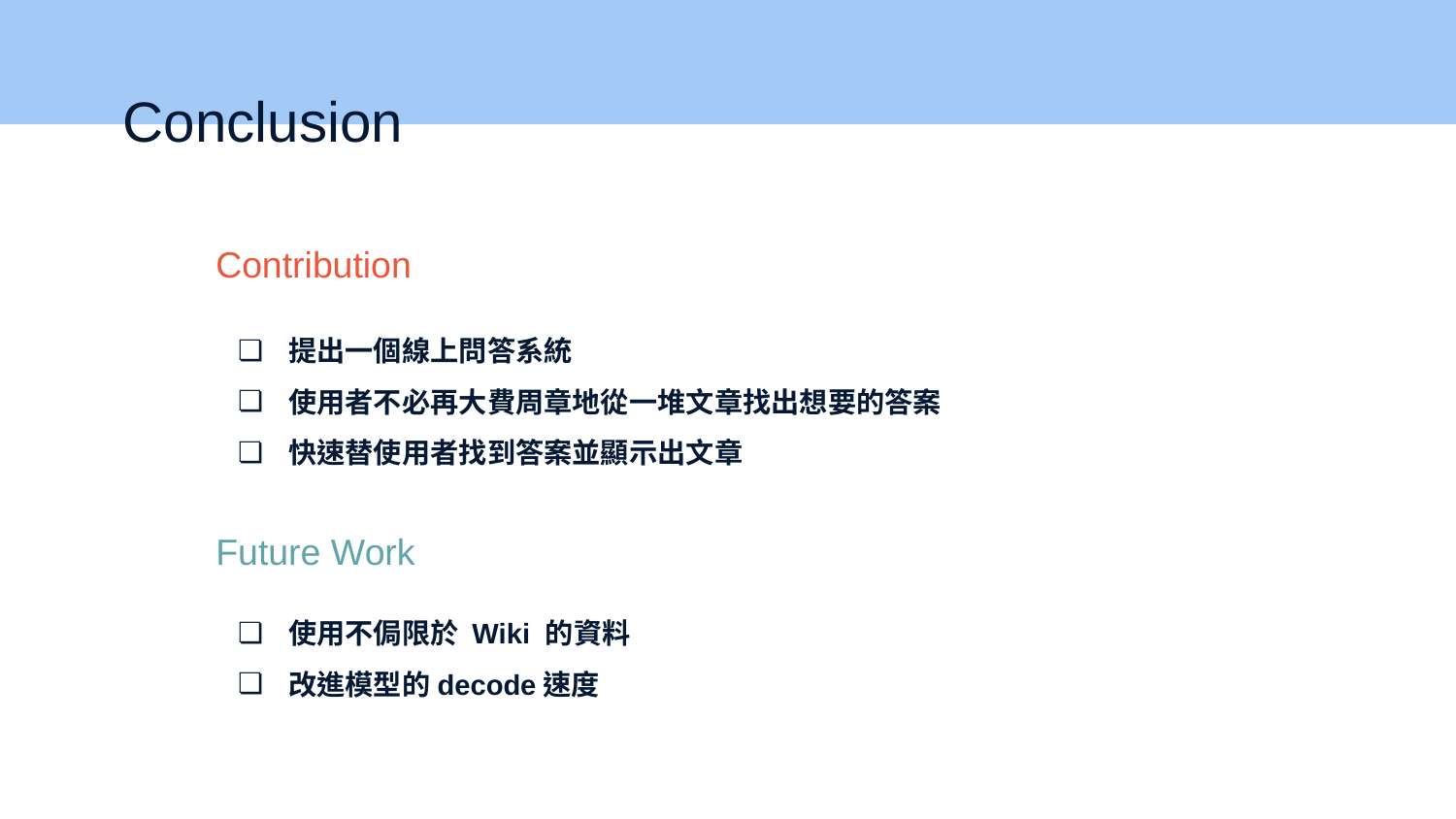

# Conclusion
Contribution
提出一個線上問答系統
使用者不必再大費周章地從一堆文章找出想要的答案
快速替使用者找到答案並顯示出文章
Future Work
使用不侷限於 Wiki 的資料
改進模型的decode速度